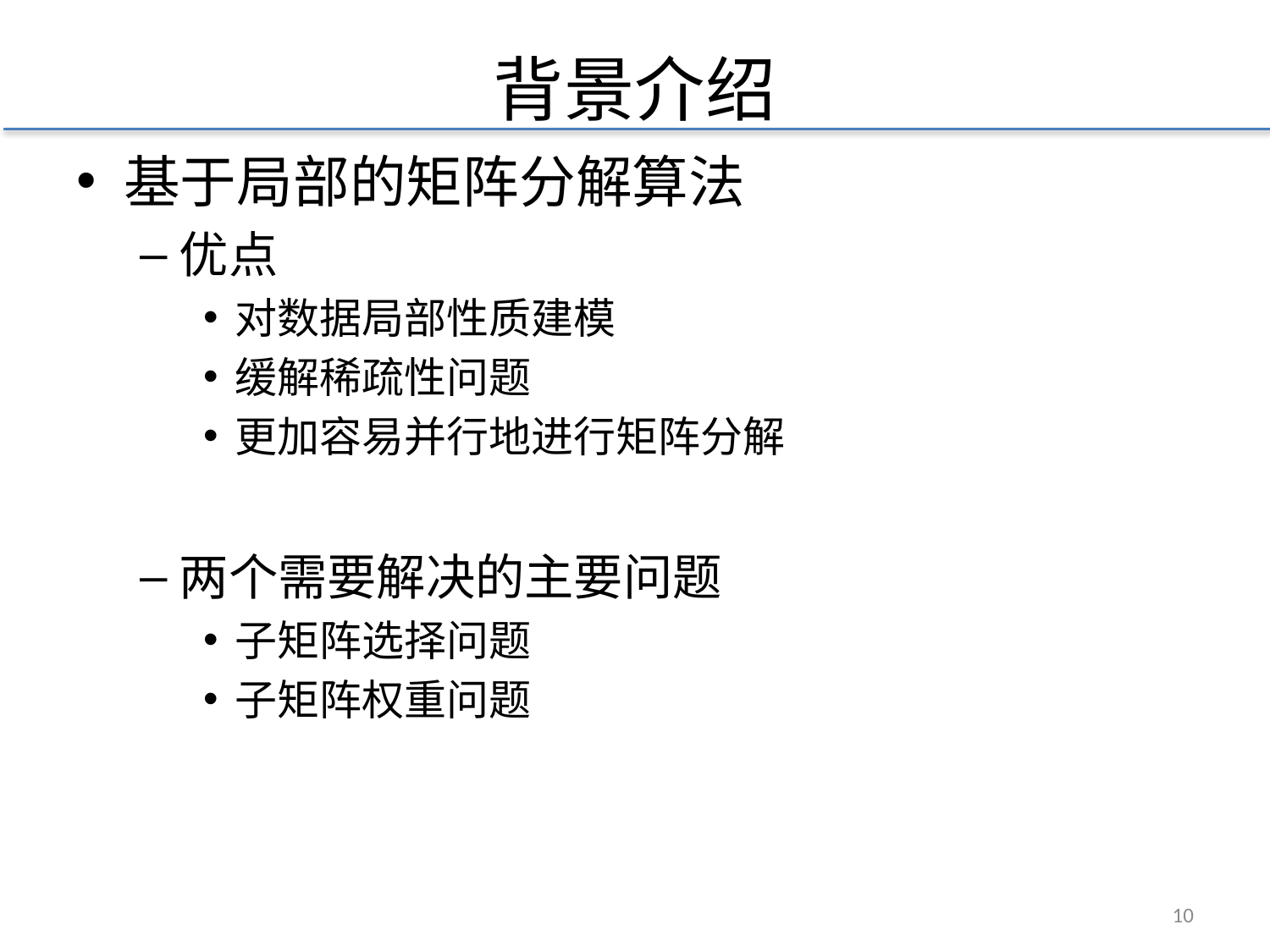

# 背景介绍
基于局部的矩阵分解算法
优点
对数据局部性质建模
缓解稀疏性问题
更加容易并行地进行矩阵分解

两个需要解决的主要问题
子矩阵选择问题
子矩阵权重问题

10